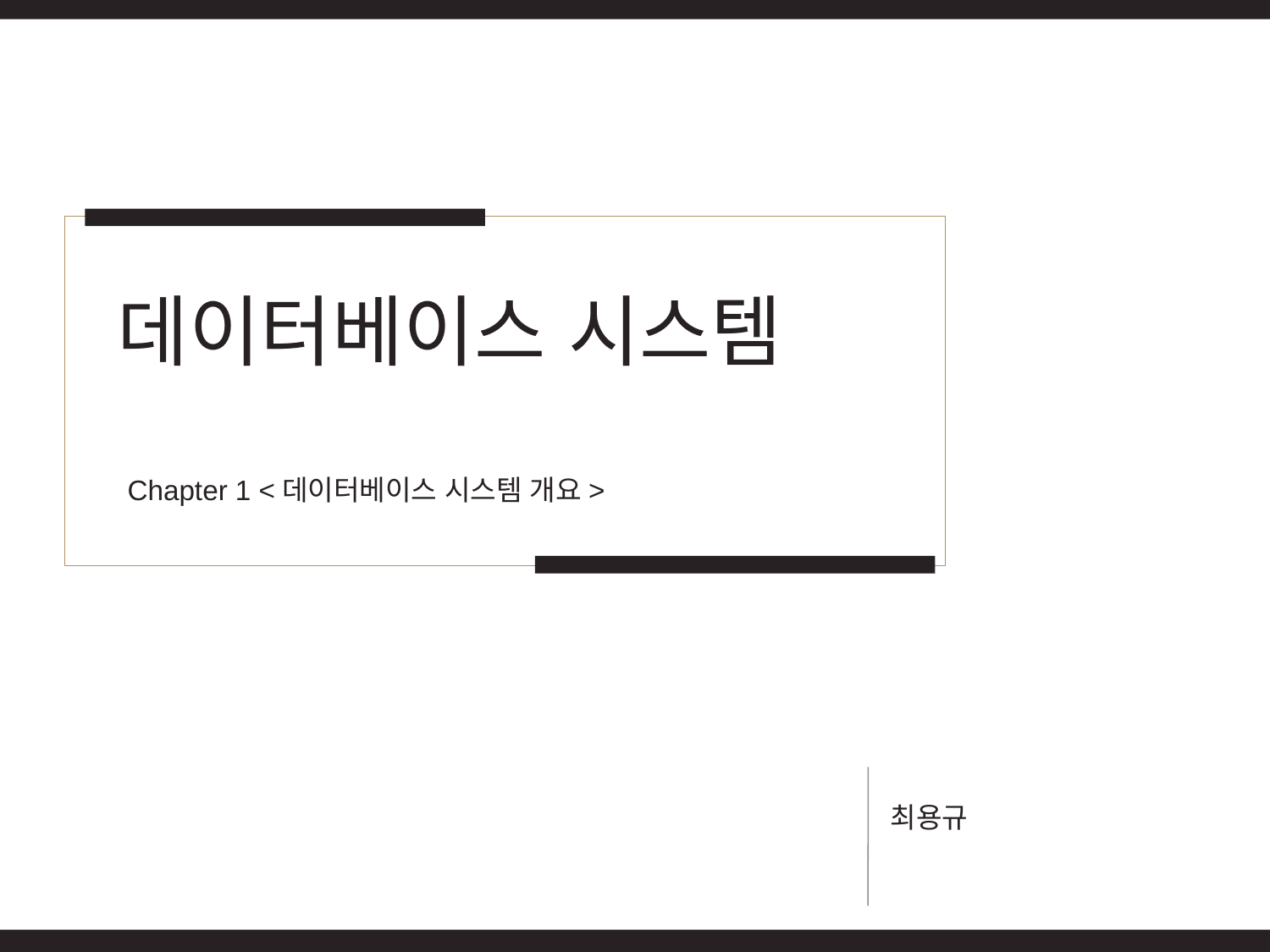

데이터베이스 시스템
Chapter 1 <데이터베이스 시스템 개요>

최용규